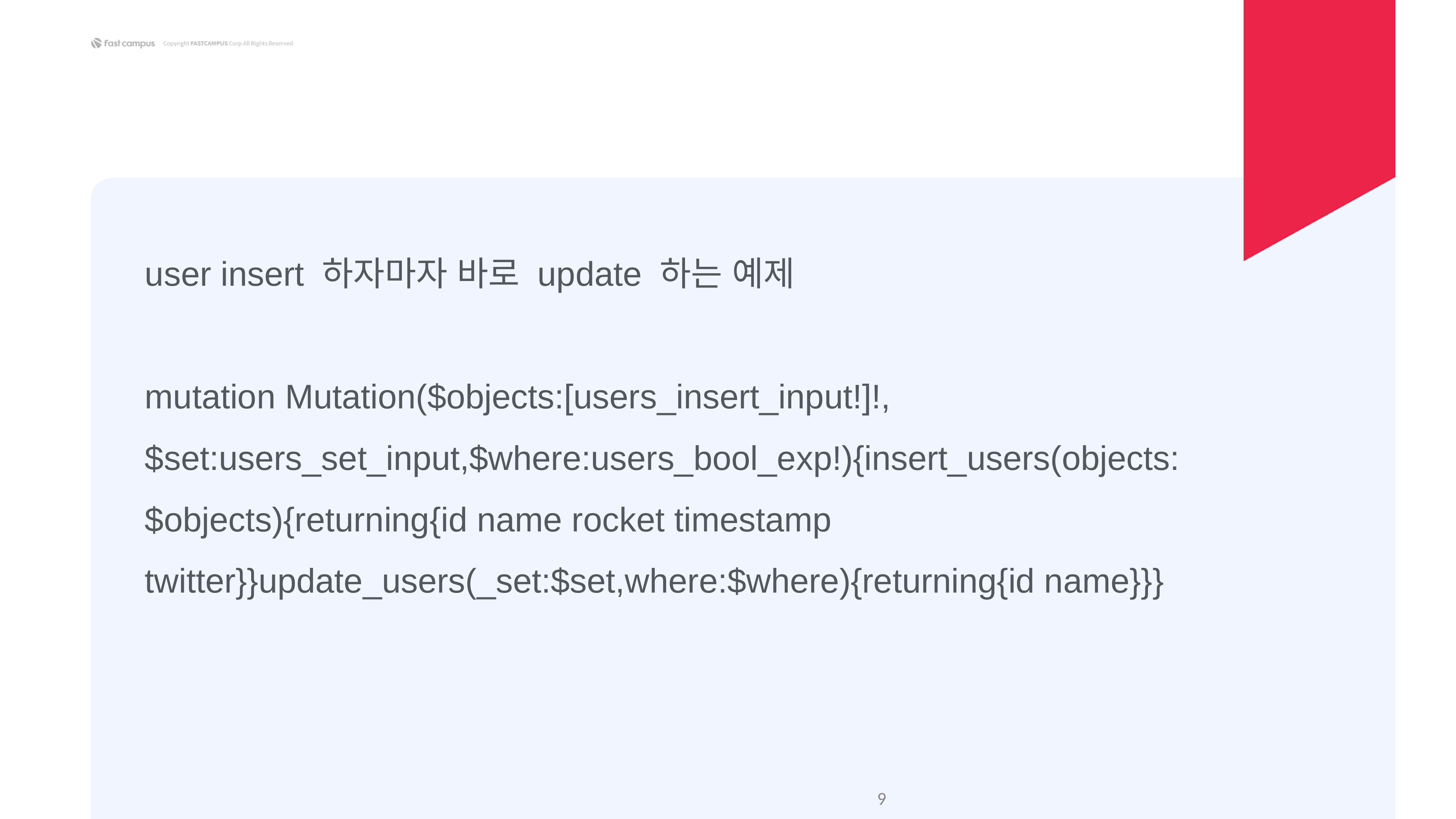

user insert 하자마자 바로 update 하는 예제

mutation Mutation($objects:[users_insert_input!]!,$set:users_set_input,$where:users_bool_exp!){insert_users(objects:$objects){returning{id name rocket timestamp twitter}}update_users(_set:$set,where:$where){returning{id name}}}
9